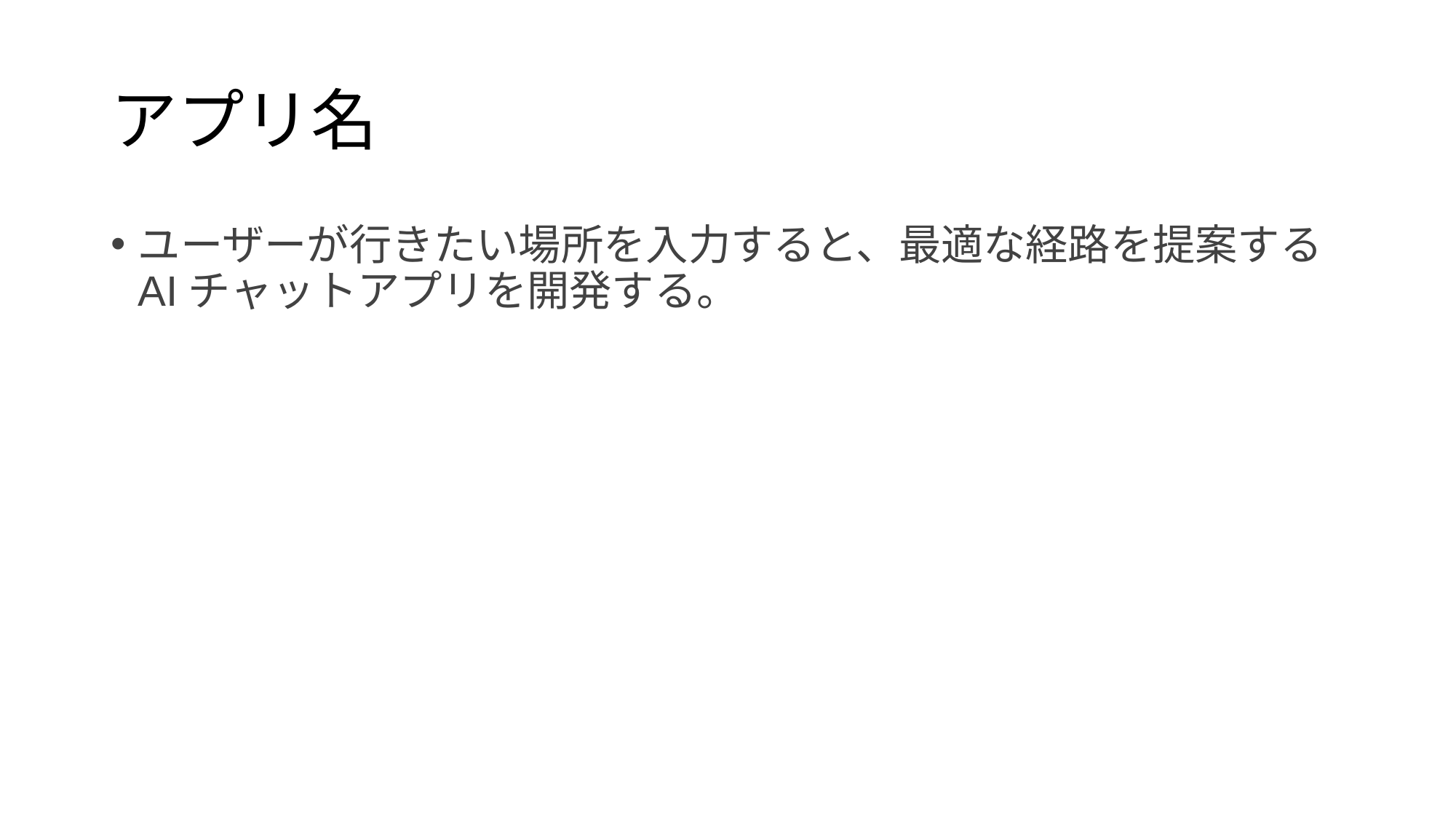

# アプリ名
ユーザーが行きたい場所を入力すると、最適な経路を提案するAIチャットアプリを開発する。